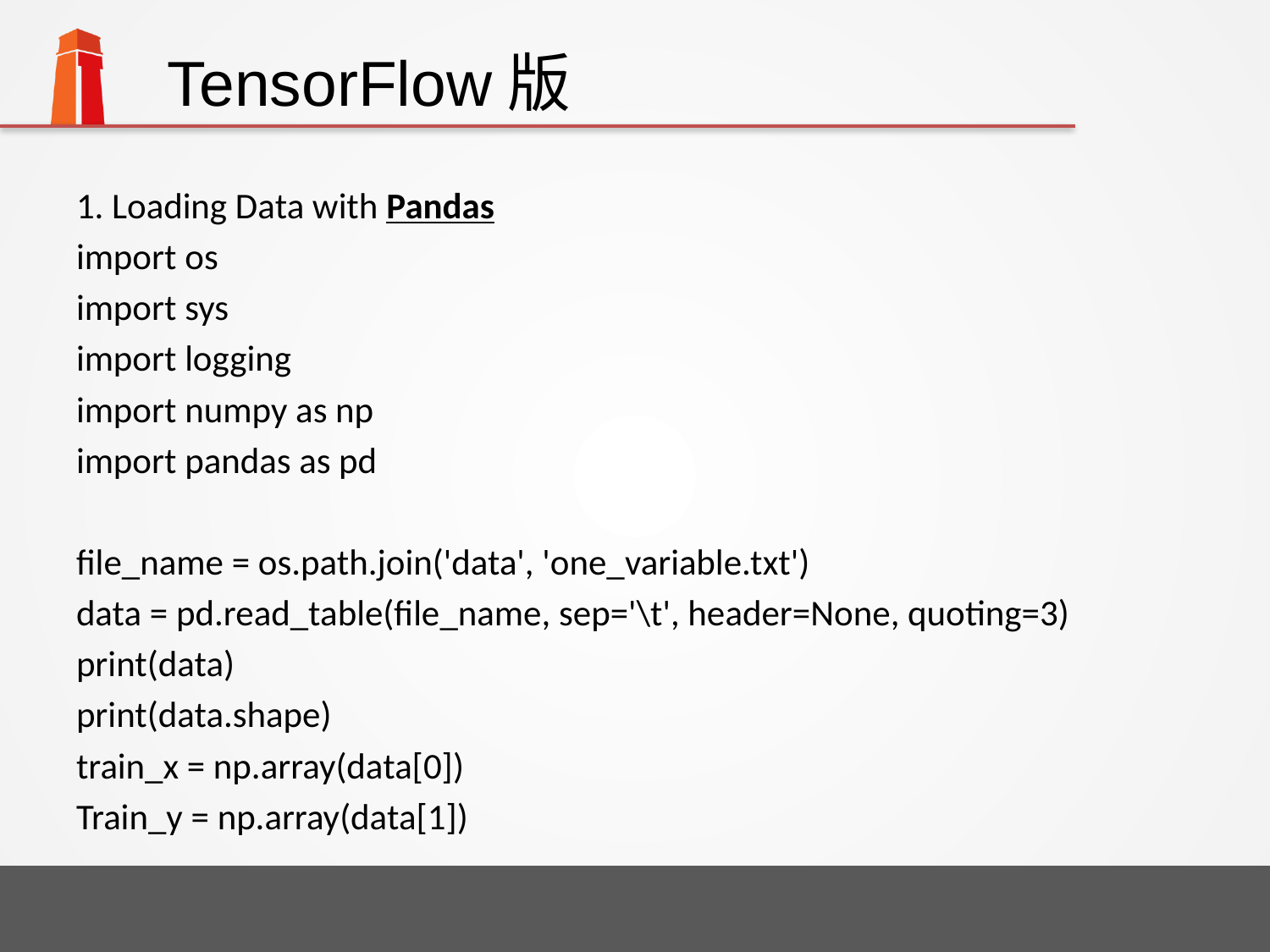

# TensorFlow版
1. Loading Data with Pandas
import os
import sys
import logging
import numpy as np
import pandas as pd

file_name = os.path.join('data', 'one_variable.txt')
data = pd.read_table(file_name, sep='\t', header=None, quoting=3)
print(data)
print(data.shape)
train_x = np.array(data[0])
Train_y = np.array(data[1])